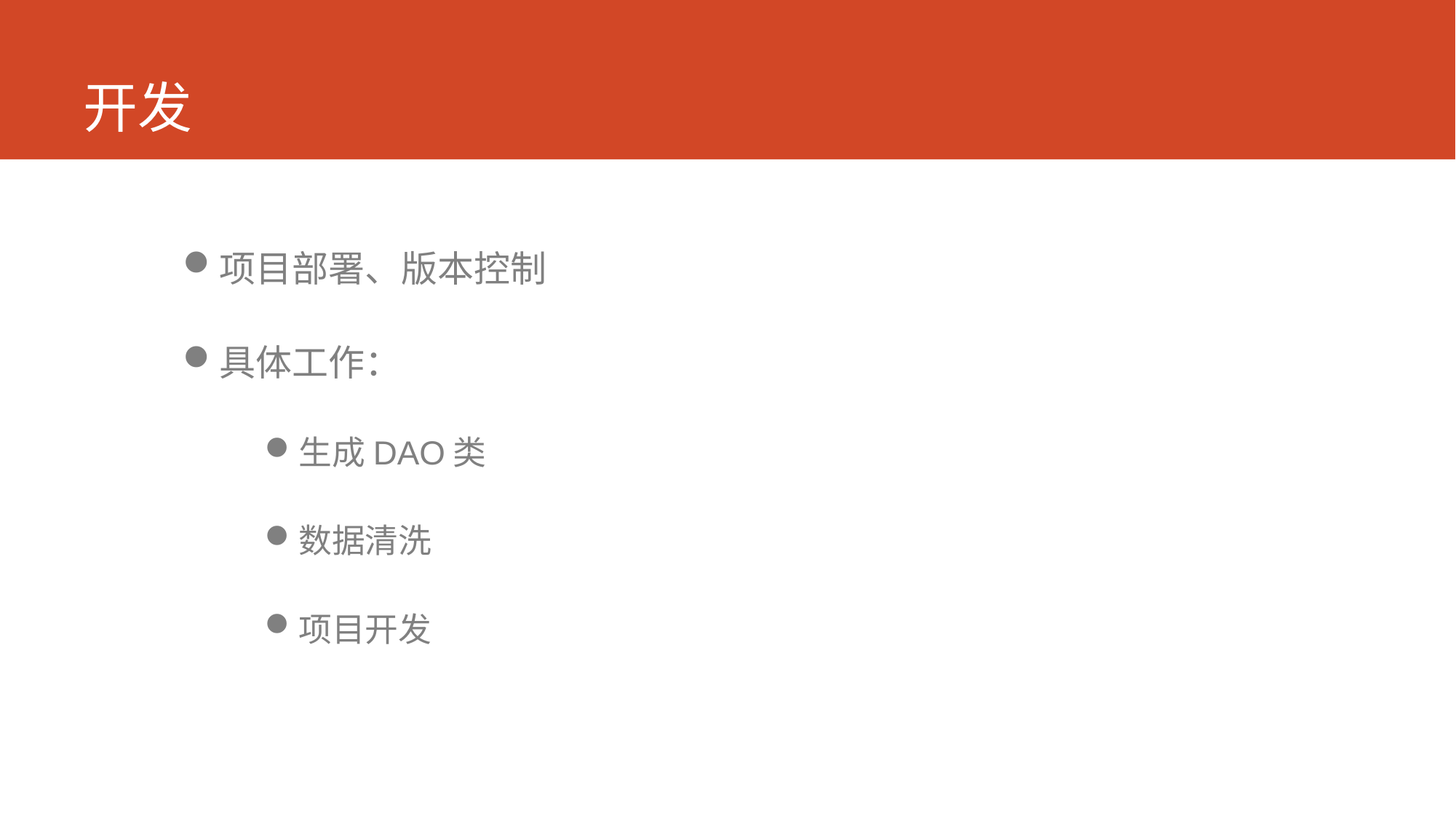

# 开发
项目部署、版本控制
具体工作：
生成DAO类
数据清洗
项目开发